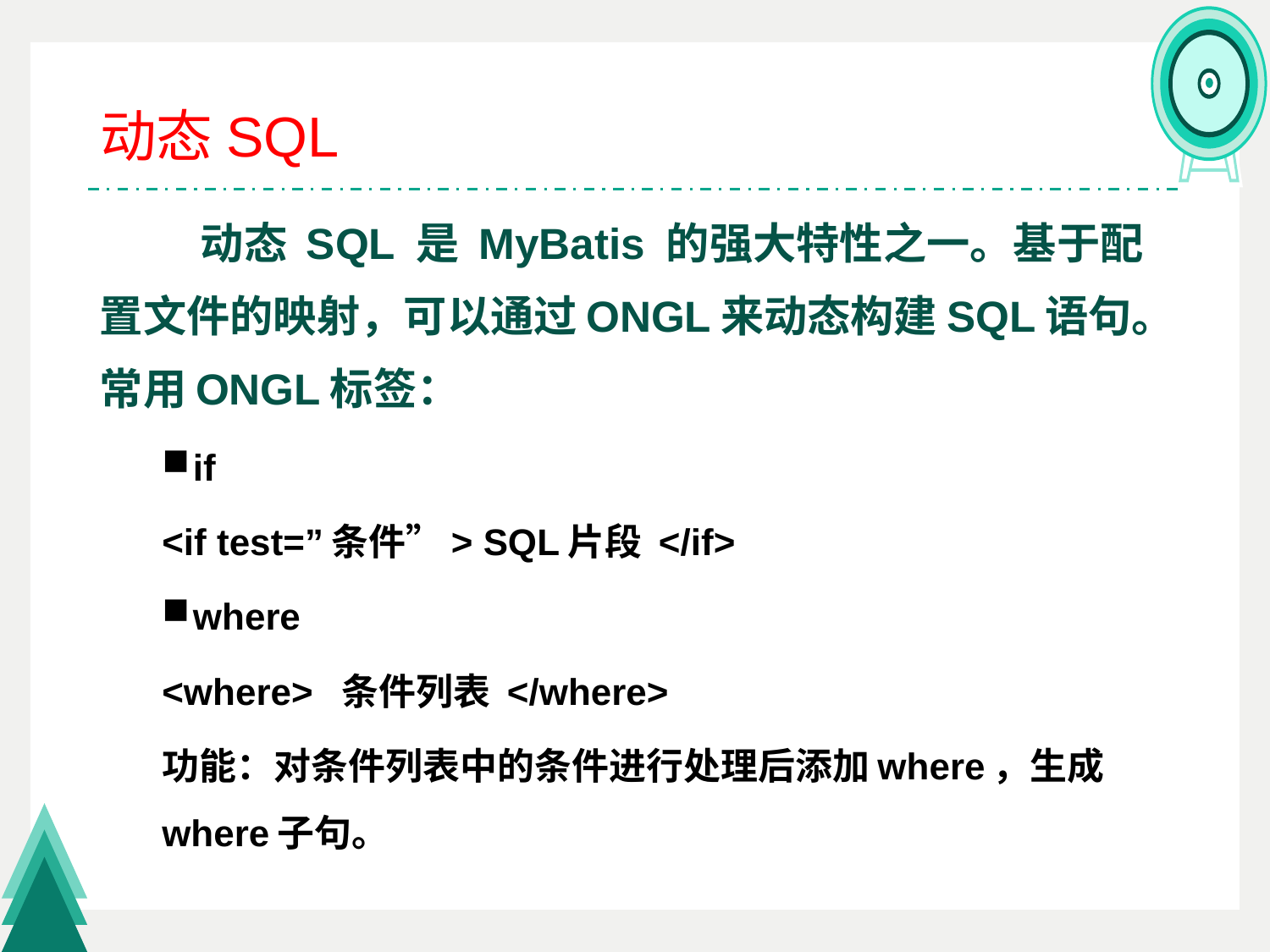

# 动态SQL
动态 SQL 是 MyBatis 的强大特性之一。基于配置文件的映射，可以通过ONGL来动态构建SQL语句。常用ONGL标签：
if
	<if test=”条件”> SQL片段 </if>
where
	<where>  条件列表 </where>
	功能：对条件列表中的条件进行处理后添加where，生成where子句。